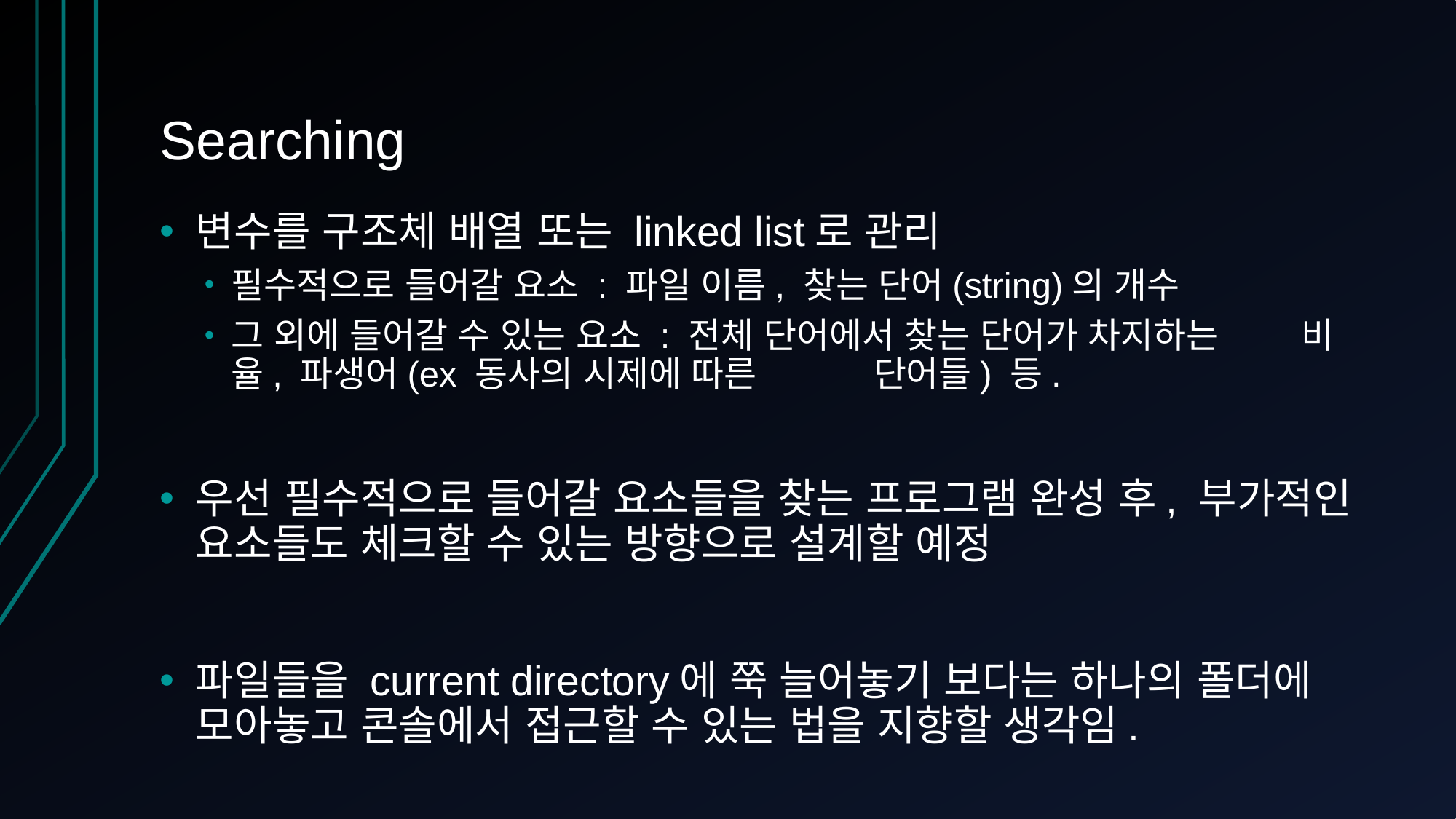

# Searching
변수를 구조체 배열 또는 linked list로 관리
필수적으로 들어갈 요소 : 파일 이름, 찾는 단어(string)의 개수
그 외에 들어갈 수 있는 요소 : 전체 단어에서 찾는 단어가 차지하는 				비율, 파생어(ex 동사의 시제에 따른 				단어들) 등.

우선 필수적으로 들어갈 요소들을 찾는 프로그램 완성 후, 부가적인 요소들도 체크할 수 있는 방향으로 설계할 예정

파일들을 current directory에 쭉 늘어놓기 보다는 하나의 폴더에 모아놓고 콘솔에서 접근할 수 있는 법을 지향할 생각임.